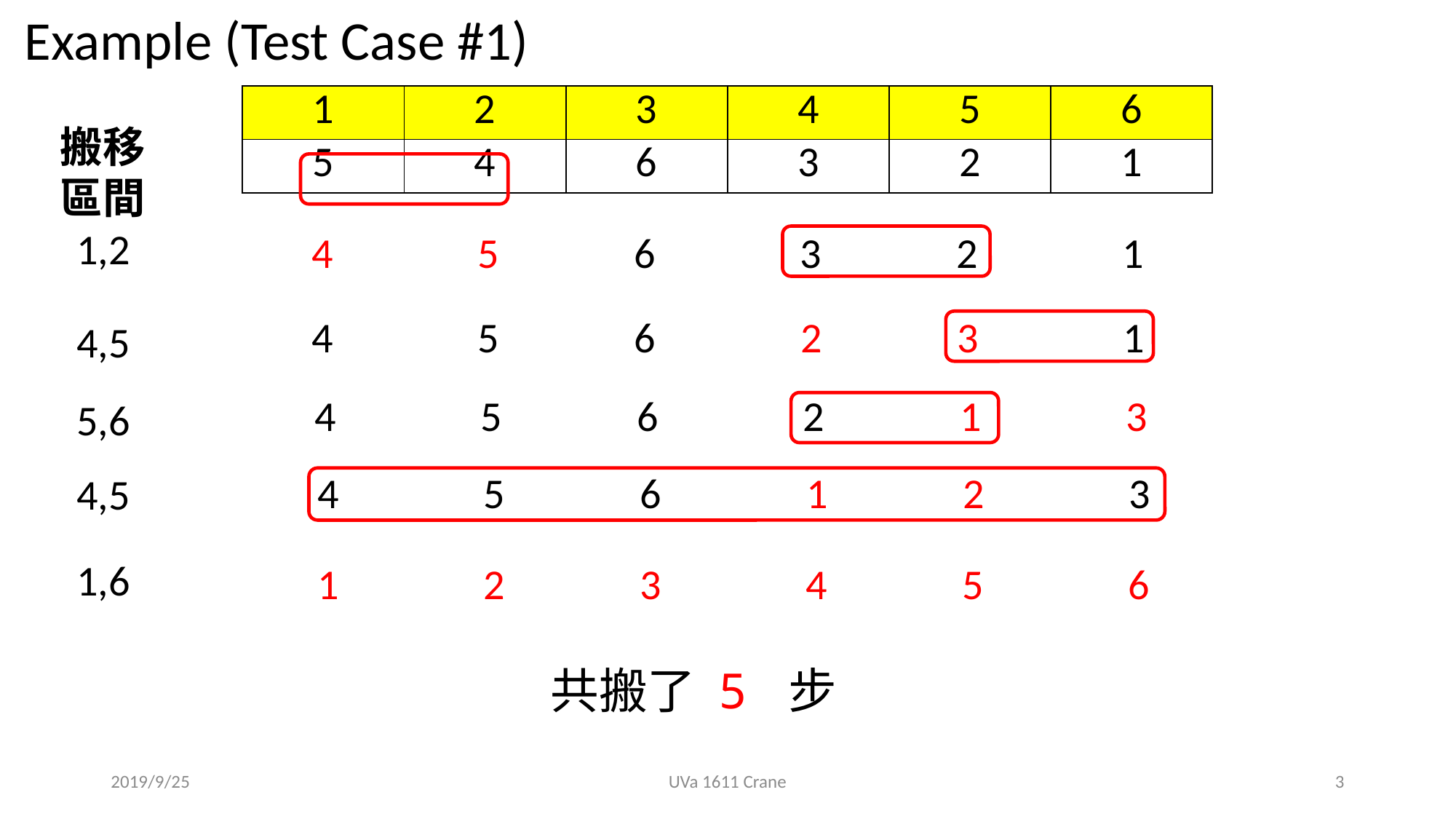

Example (Test Case #1)
| 1 | 2 | 3 | 4 | 5 | 6 |
| --- | --- | --- | --- | --- | --- |
| 5 | 4 | 6 | 3 | 2 | 1 |
搬移區間

1,2
      4               5              6               3              2               1

      4               5              6               2              3               1
4,5

      4               5              6               2              1               3
5,6

      4               5              6               1              2               3
4,5

1,6
      1               2              3               4              5               6
共搬了 5 步
2019/9/25
UVa 1611 Crane
3